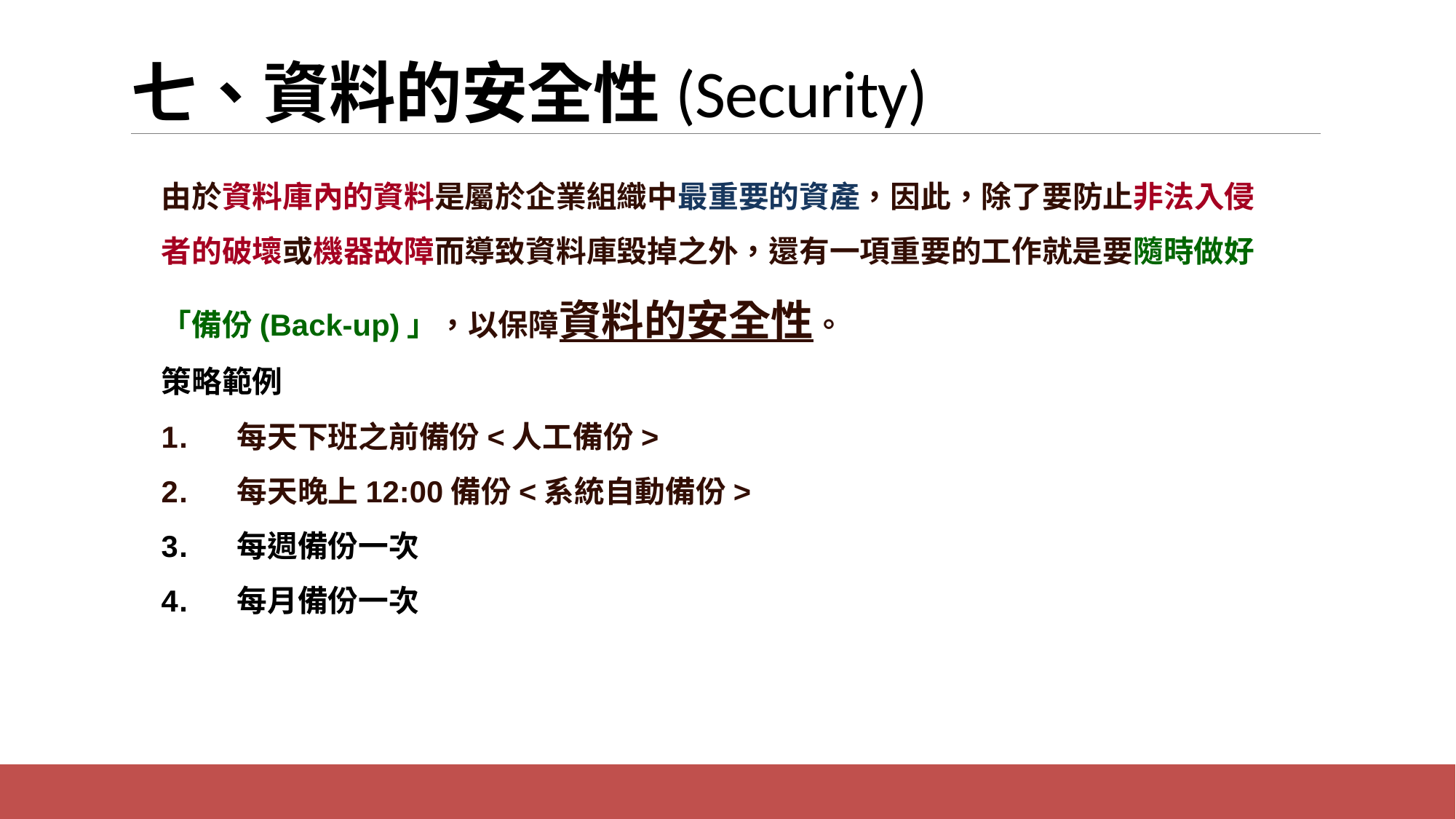

# 七、資料的安全性(Security)
由於資料庫內的資料是屬於企業組織中最重要的資產，因此，除了要防止非法入侵者的破壞或機器故障而導致資料庫毀掉之外，還有一項重要的工作就是要隨時做好「備份(Back-up)」，以保障資料的安全性。
策略範例
  每天下班之前備份<人工備份>
  每天晚上12:00備份<系統自動備份>
  每週備份一次
  每月備份一次